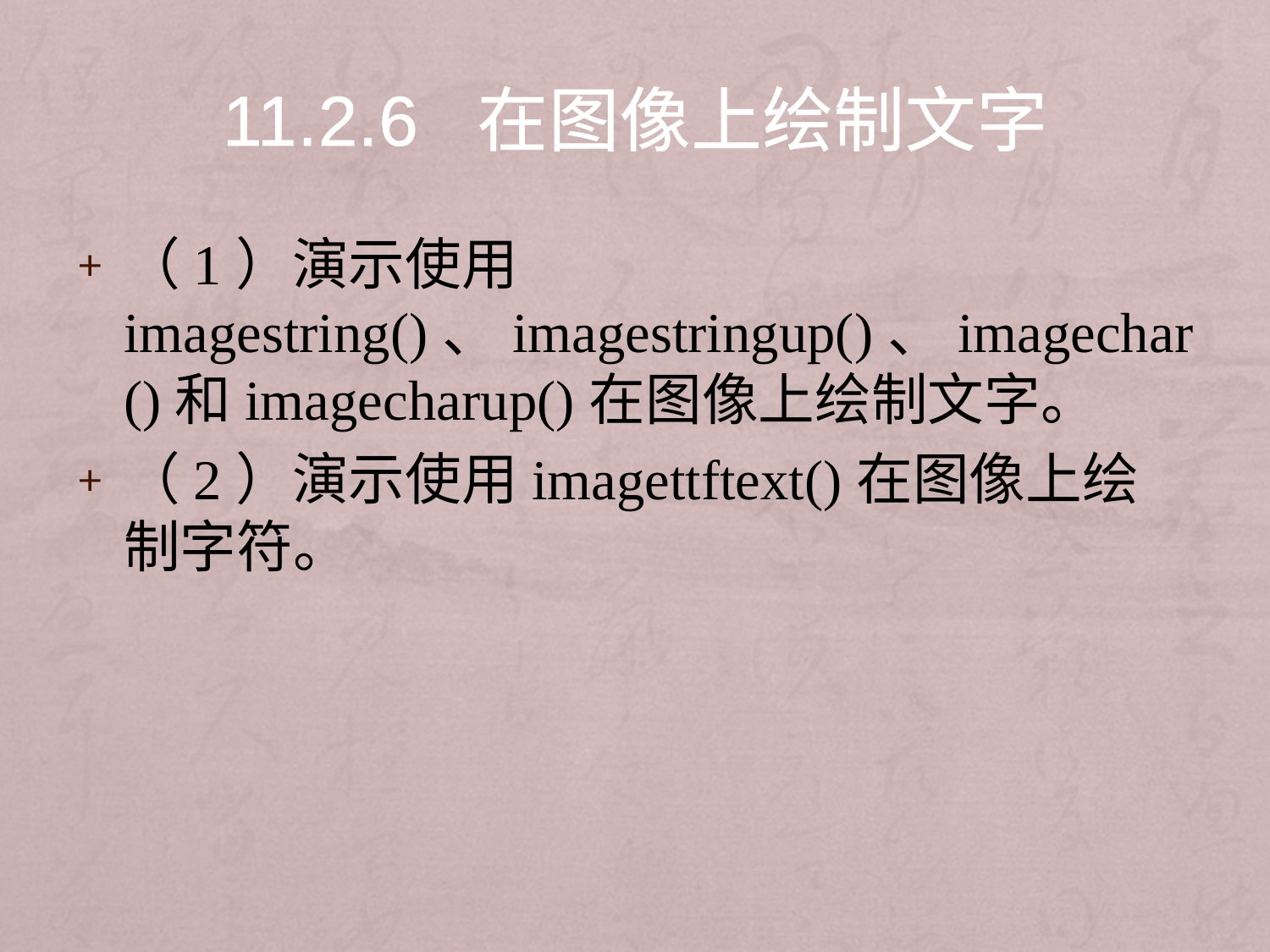

# 11.2.6  在图像上绘制文字
（1）演示使用imagestring()、imagestringup()、imagechar()和imagecharup()在图像上绘制文字。
（2）演示使用imagettftext()在图像上绘制字符。